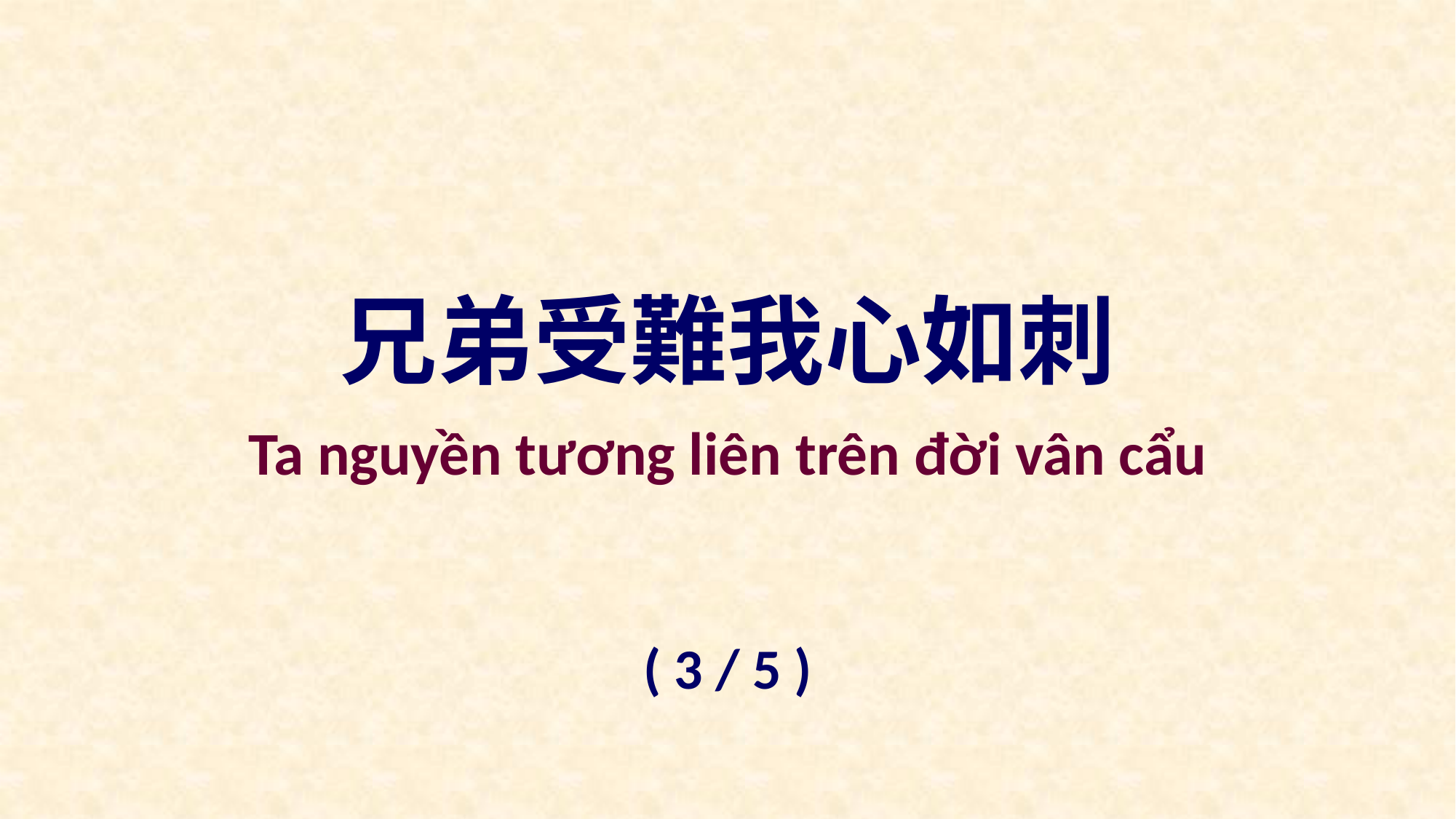

兄弟受難我心如刺
Ta nguyền tương liên trên đời vân cẩu
( 3 / 5 )